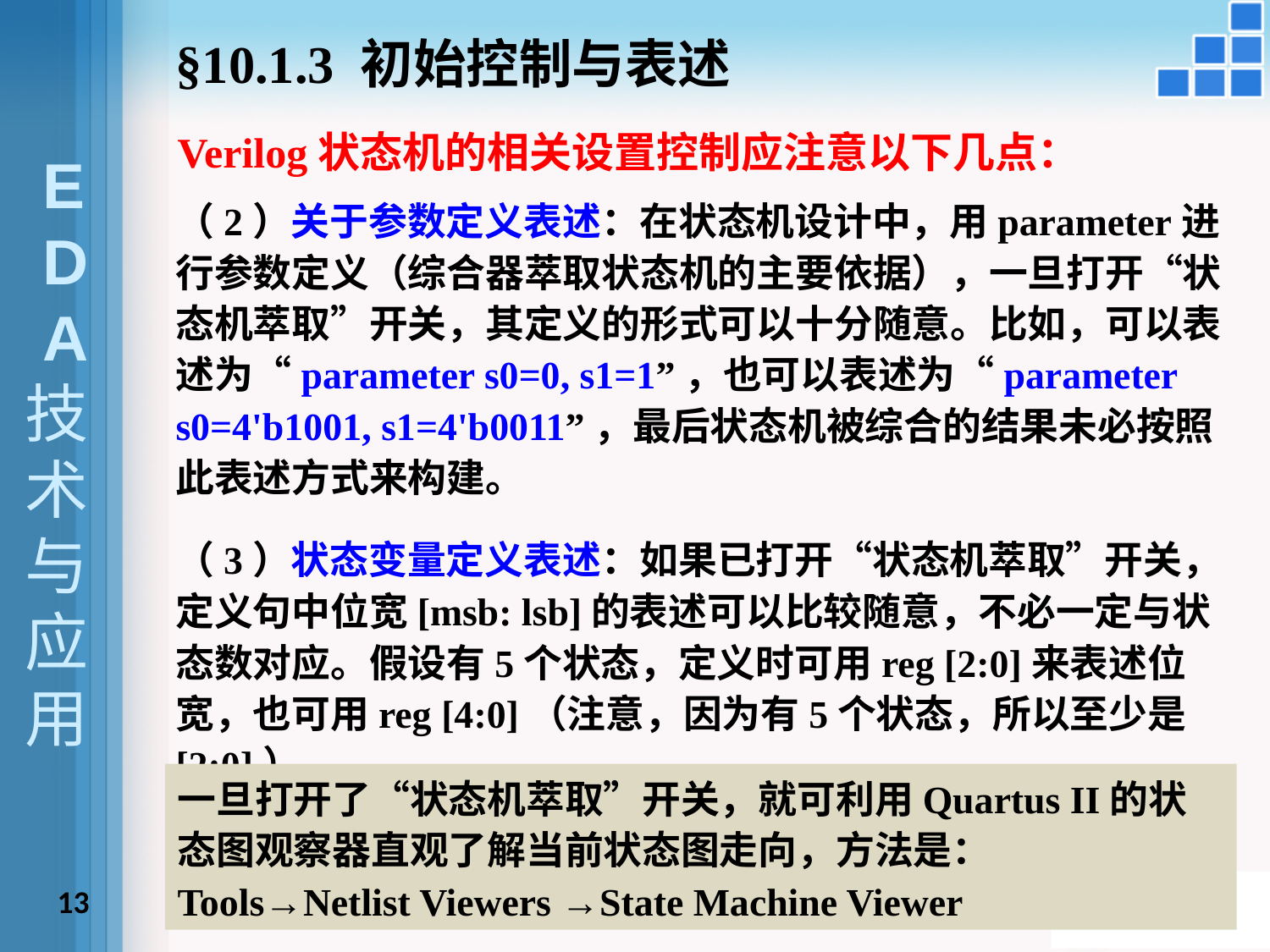

§10.1.3 初始控制与表述
Verilog状态机的相关设置控制应注意以下几点：
 E
 D
 A技术与应用
（2）关于参数定义表述：在状态机设计中，用parameter进行参数定义（综合器萃取状态机的主要依据），一旦打开“状态机萃取”开关，其定义的形式可以十分随意。比如，可以表述为“parameter s0=0, s1=1”，也可以表述为“parameter s0=4'b1001, s1=4'b0011”，最后状态机被综合的结果未必按照此表述方式来构建。
（3）状态变量定义表述：如果已打开“状态机萃取”开关，定义句中位宽[msb: lsb]的表述可以比较随意，不必一定与状态数对应。假设有5个状态，定义时可用reg [2:0]来表述位宽，也可用reg [4:0]（注意，因为有5个状态，所以至少是[2:0]）。
一旦打开了“状态机萃取”开关，就可利用Quartus II的状态图观察器直观了解当前状态图走向，方法是：Tools→Netlist Viewers →State Machine Viewer

13